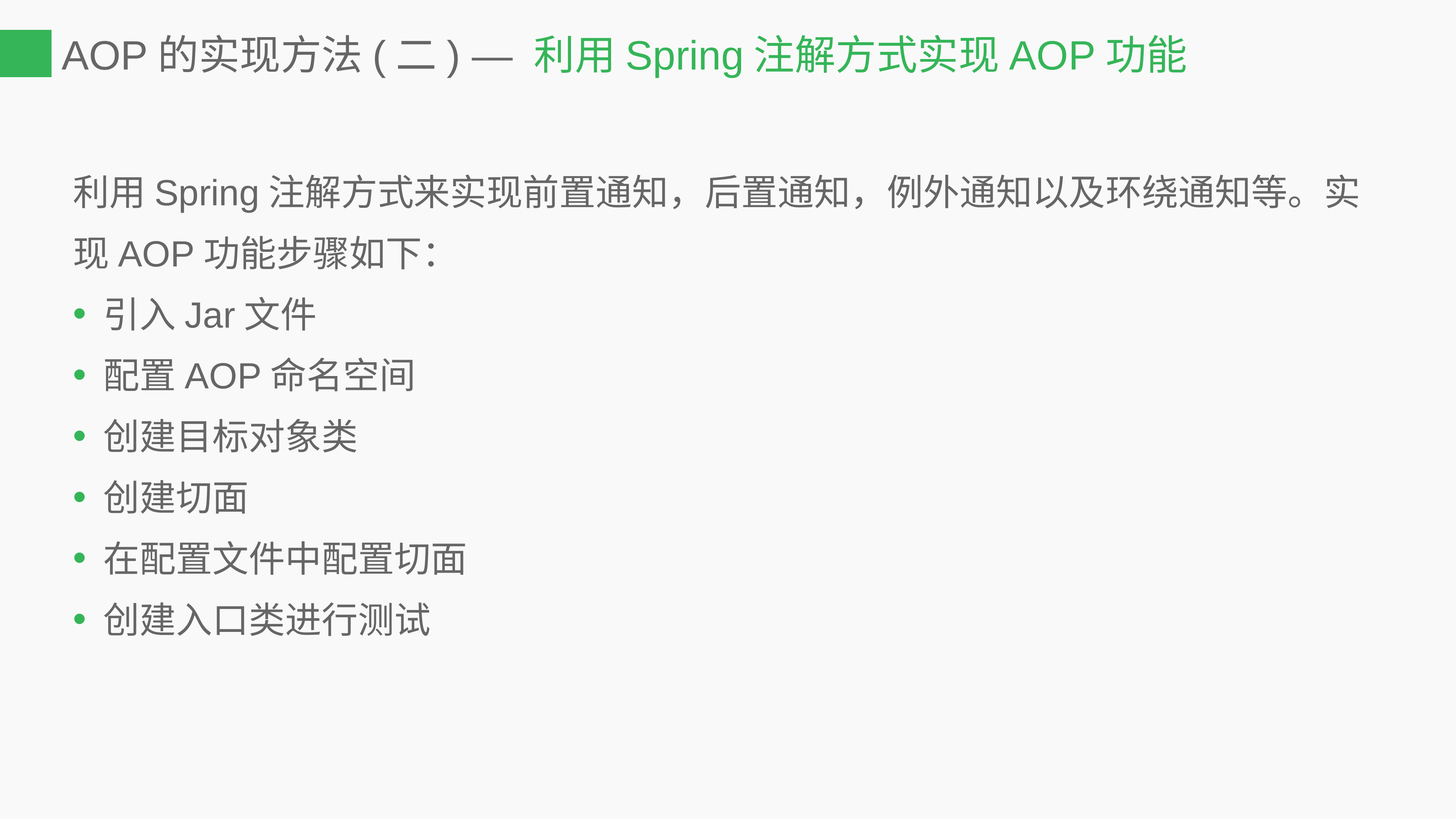

# AOP的实现方法(二) — 利用Spring注解方式实现AOP功能
利用Spring注解方式来实现前置通知，后置通知，例外通知以及环绕通知等。实现AOP功能步骤如下：
引入Jar文件
配置AOP命名空间
创建目标对象类
创建切面
在配置文件中配置切面
创建入口类进行测试